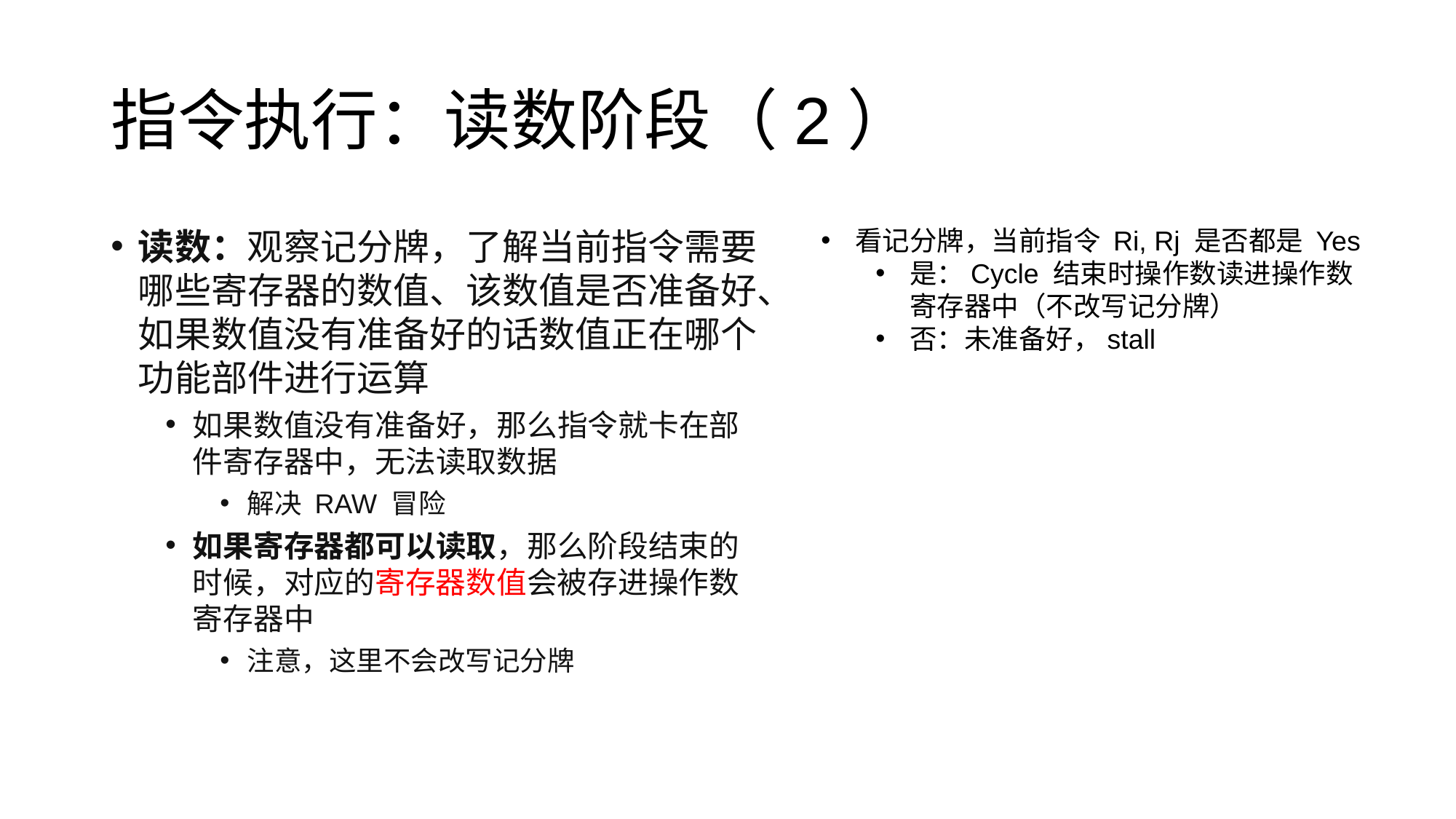

# 指令执行：读数阶段（2）
读数：观察记分牌，了解当前指令需要哪些寄存器的数值、该数值是否准备好、如果数值没有准备好的话数值正在哪个功能部件进行运算
如果数值没有准备好，那么指令就卡在部件寄存器中，无法读取数据
解决 RAW 冒险
如果寄存器都可以读取，那么阶段结束的时候，对应的寄存器数值会被存进操作数寄存器中
注意，这里不会改写记分牌

看记分牌，当前指令 Ri, Rj 是否都是 Yes
是：Cycle 结束时操作数读进操作数寄存器中（不改写记分牌）
否：未准备好，stall